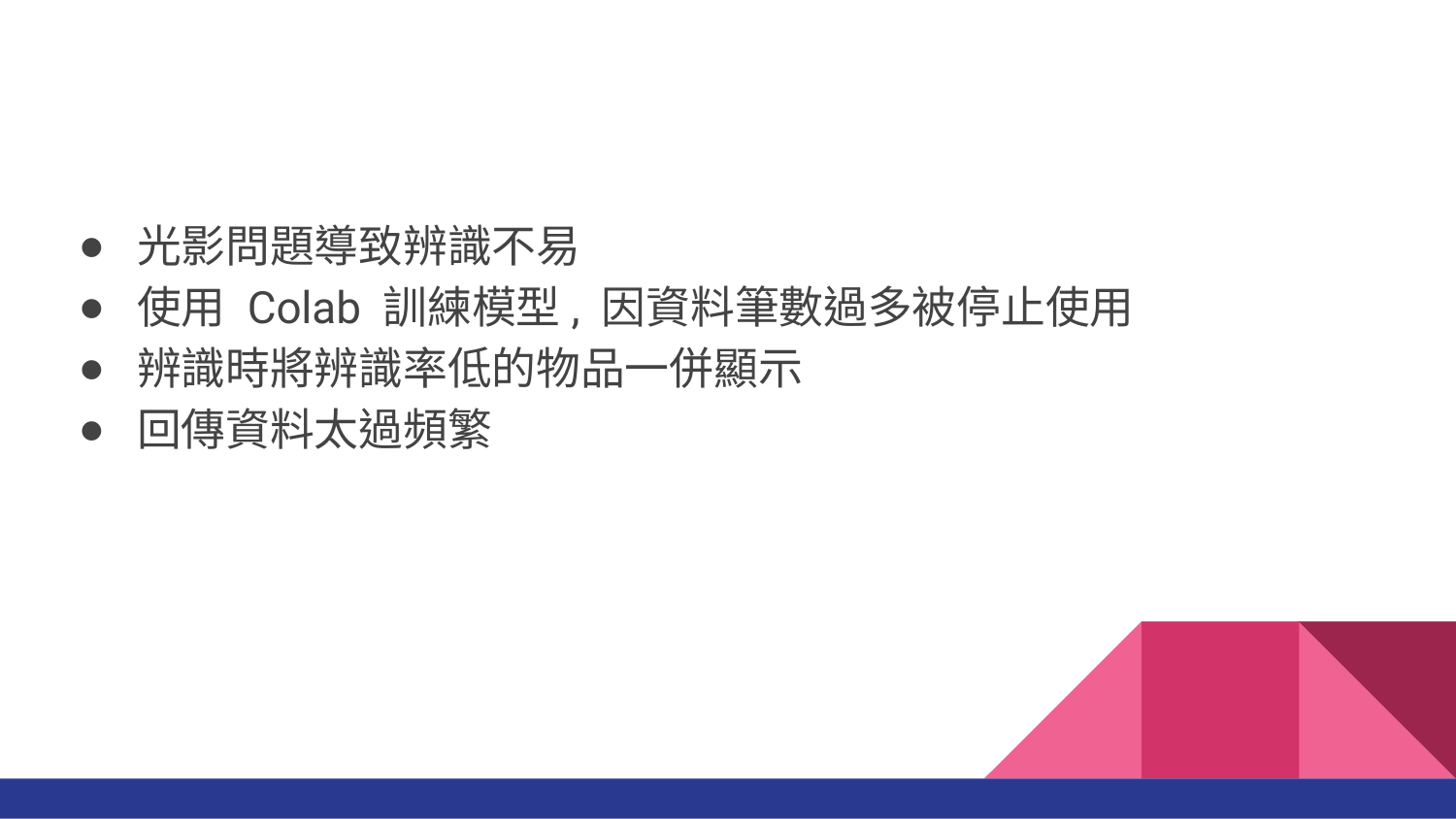

#
光影問題導致辨識不易
使用 Colab 訓練模型, 因資料筆數過多被停止使用
辨識時將辨識率低的物品一併顯示
回傳資料太過頻繁